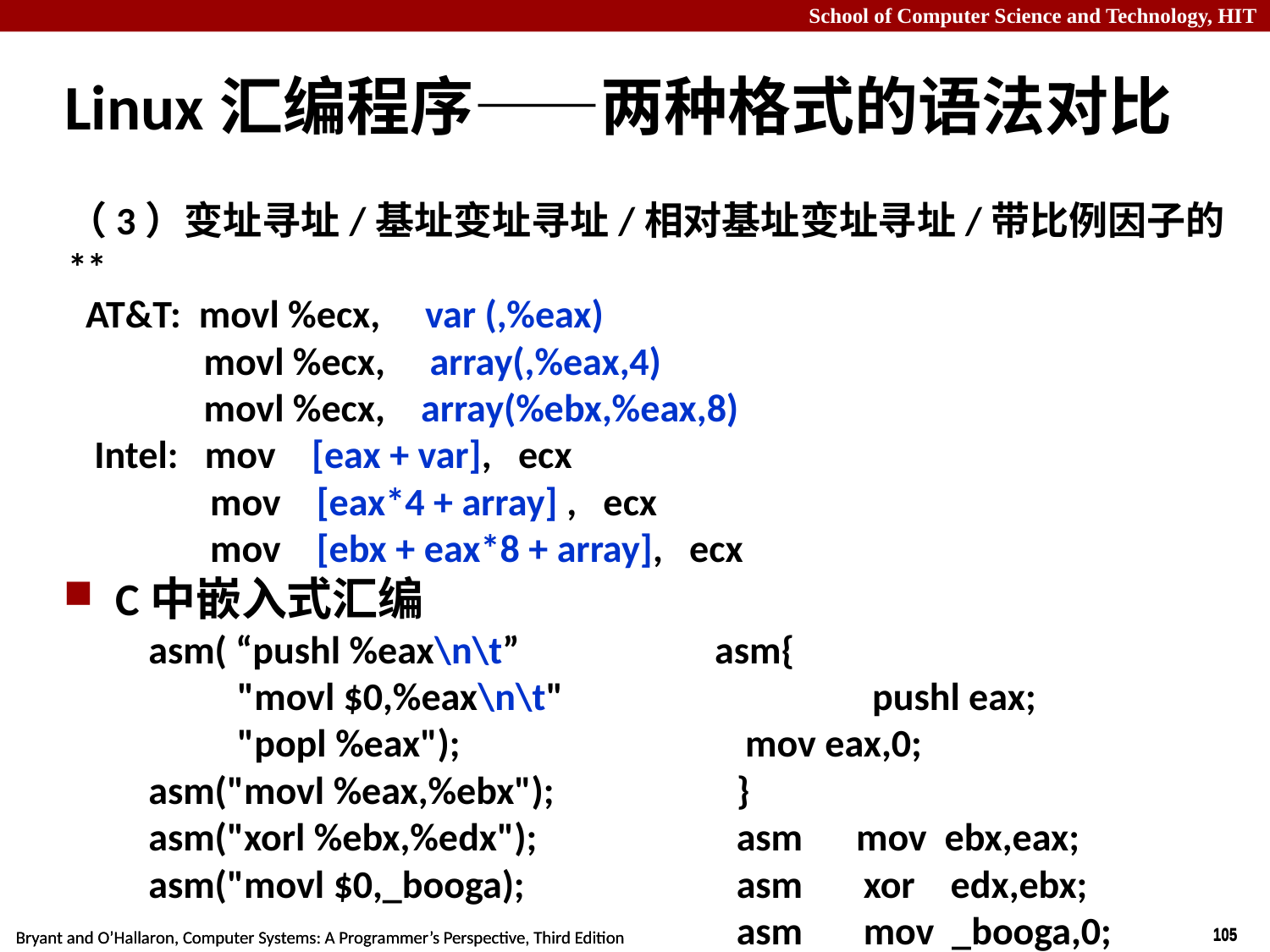

# Linux汇编程序——两种格式的语法对比
（3）变址寻址/基址变址寻址/相对基址变址寻址/带比例因子的**
  AT&T:  movl %ecx,     var (,%eax)
     	 movl %ecx,     array(,%eax,4)
  	 movl %ecx,    array(%ebx,%eax,8)
   Intel:   mov    [eax + var],   ecx
                mov    [eax*4 + array] ,   ecx
                mov    [ebx + eax*8 + array],   ecx
C中嵌入式汇编
asm( “pushl %eax\n\t”                      asm{
	 "movl $0,%eax\n\t" 			 pushl eax;
	 "popl %eax"); 			 mov eax,0;
asm("movl %eax,%ebx"); 		}
asm("xorl %ebx,%edx"); 		asm      mov  ebx,eax;
asm("movl $0,_booga); 		asm 	xor    edx,ebx;
					asm 	mov  _booga,0;